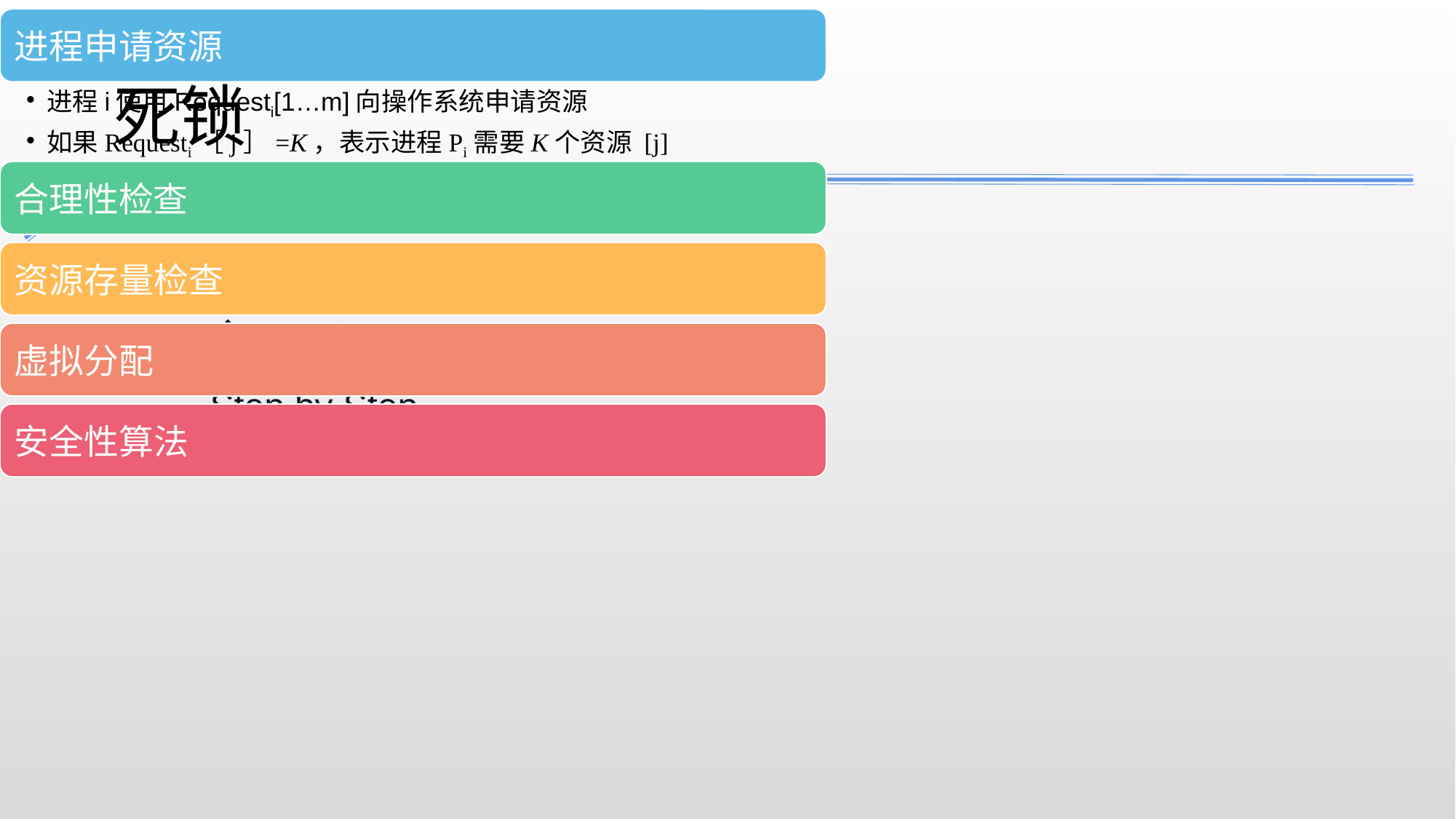

死锁

3.7 避免死锁
银行家算法
Step by Step
进程申请资源
进程i使用Requesti[1…m]向操作系统申请资源
如果Requesti［j］=K，表示进程Pi需要K个资源 [j]
合理性检查
资源存量检查
虚拟分配
安全性算法